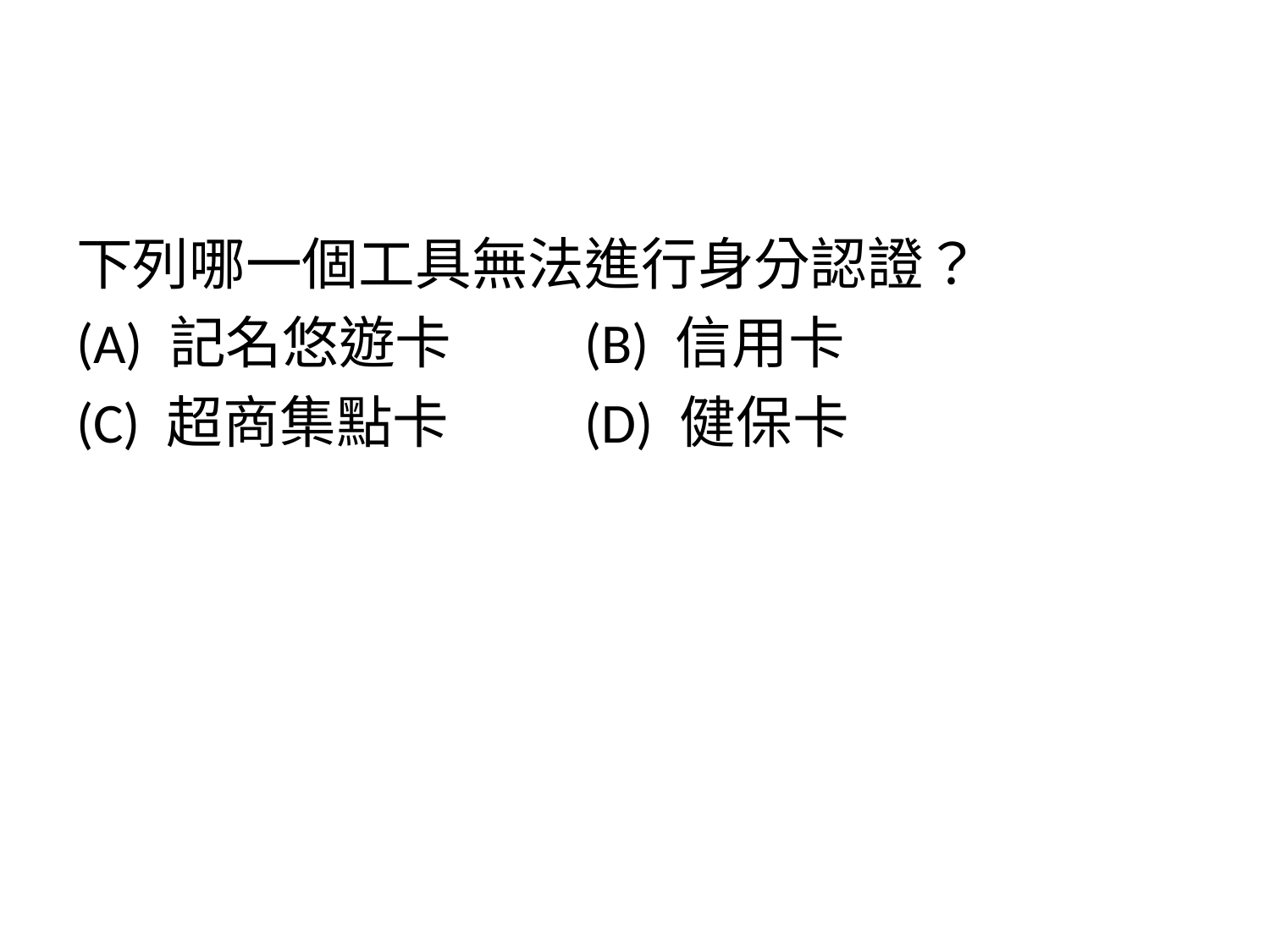

下列哪一個工具無法進行身分認證？
(A) 記名悠遊卡		(B) 信用卡
(C) 超商集點卡		(D) 健保卡